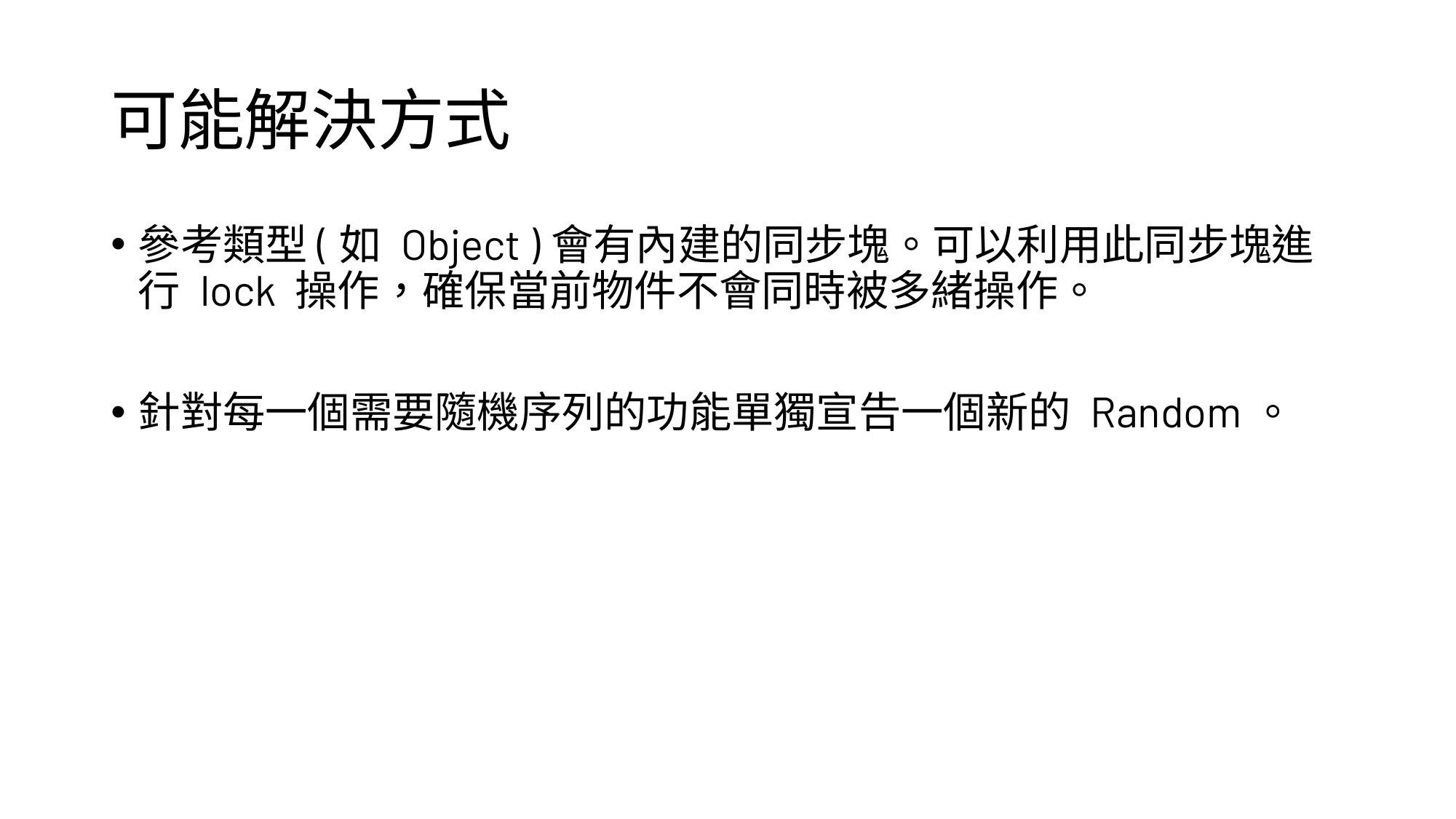

# 可能解決方式
參考類型(如 Object )會有內建的同步塊。可以利用此同步塊進行 lock 操作，確保當前物件不會同時被多緒操作。

針對每一個需要隨機序列的功能單獨宣告一個新的 Random。